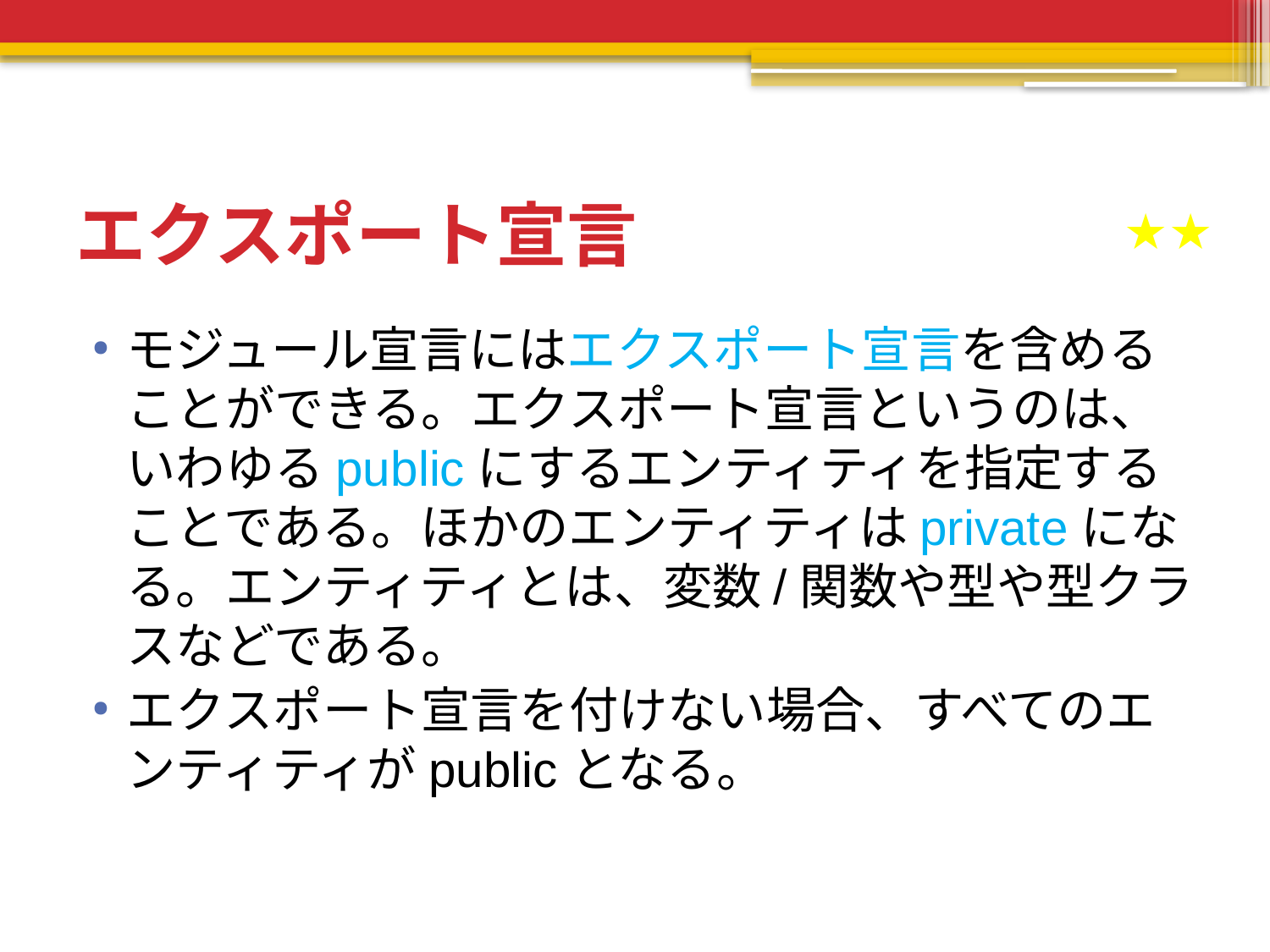

# エクスポート宣言
★★★★★
モジュール宣言にはエクスポート宣言を含めることができる。エクスポート宣言というのは、いわゆるpublicにするエンティティを指定することである。ほかのエンティティはprivateになる。エンティティとは、変数/関数や型や型クラスなどである。
エクスポート宣言を付けない場合、すべてのエンティティがpublicとなる。